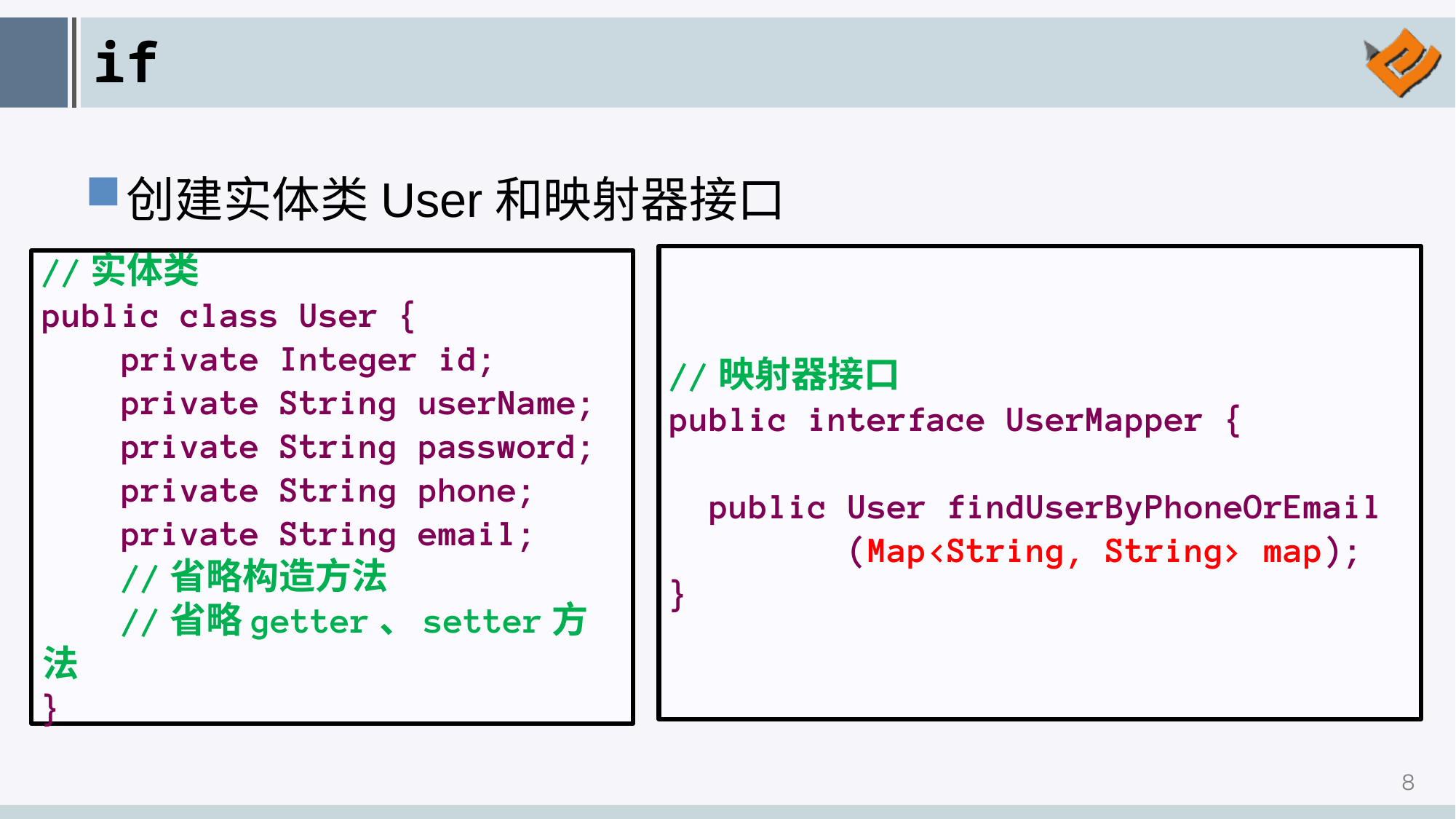

# if
创建实体类User和映射器接口
//映射器接口
public interface UserMapper {

  public User findUserByPhoneOrEmail
         (Map<String, String> map);
}
//实体类
public class User {
    private Integer id;
    private String userName;
    private String password;
    private String phone;
    private String email;
    //省略构造方法
    //省略getter、setter方法
}